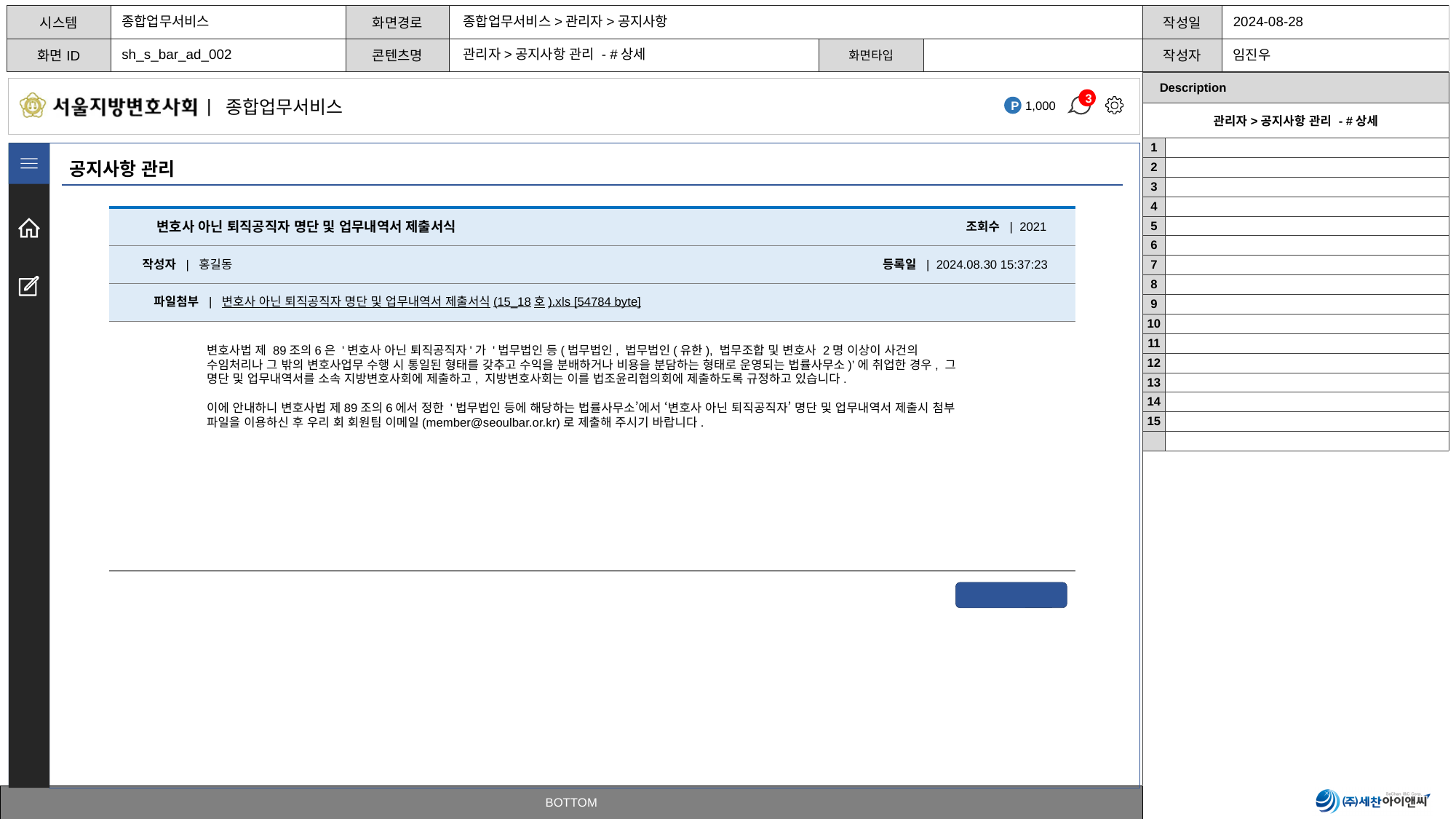

종합업무서비스
종합업무서비스>관리자>공지사항
sh_s_bar_ad_002
관리자>공지사항 관리 - #상세

| Description |  |
| --- | --- |
| 관리자>공지사항 관리 - #상세 |  |
| 1 |  |
| 2 |  |
| 3 |  |
| 4 |  |
| 5 |  |
| 6 |  |
| 7 |  |
| 8 |  |
| 9 |  |
| 10 |  |
| 11 |  |
| 12 |  |
| 13 |  |
| 14 |  |
| 15 |  |
|  |  |

공지사항 관리
|  |  |  |  |
| --- | --- | --- | --- |
|  |  |  |  |
|  |  |  |  |
|  |  |  |  |
변호사 아닌 퇴직공직자 명단 및 업무내역서 제출서식
조회수  |  2021
작성자  |  홍길동
등록일  |  2024.08.30 15:37:23
파일첨부  |  변호사 아닌 퇴직공직자 명단 및 업무내역서 제출서식(15_18호).xls [54784 byte]
변호사법 제 89조의6은 '변호사 아닌 퇴직공직자'가 '법무법인 등(법무법인, 법무법인(유한), 법무조합 및 변호사 2명 이상이 사건의 수임처리나 그 밖의 변호사업무 수행 시 통일된 형태를 갖추고 수익을 분배하거나 비용을 분담하는 형태로 운영되는 법률사무소)’에 취업한 경우, 그 명단 및 업무내역서를 소속 지방변호사회에 제출하고, 지방변호사회는 이를 법조윤리협의회에 제출하도록 규정하고 있습니다.

이에 안내하니 변호사법 제89조의6에서 정한 '법무법인 등에 해당하는 법률사무소’에서 ‘변호사 아닌 퇴직공직자’ 명단 및 업무내역서 제출시 첨부 파일을 이용하신 후 우리 회 회원팀 이메일(member@seoulbar.or.kr)로 제출해 주시기 바랍니다.
목록